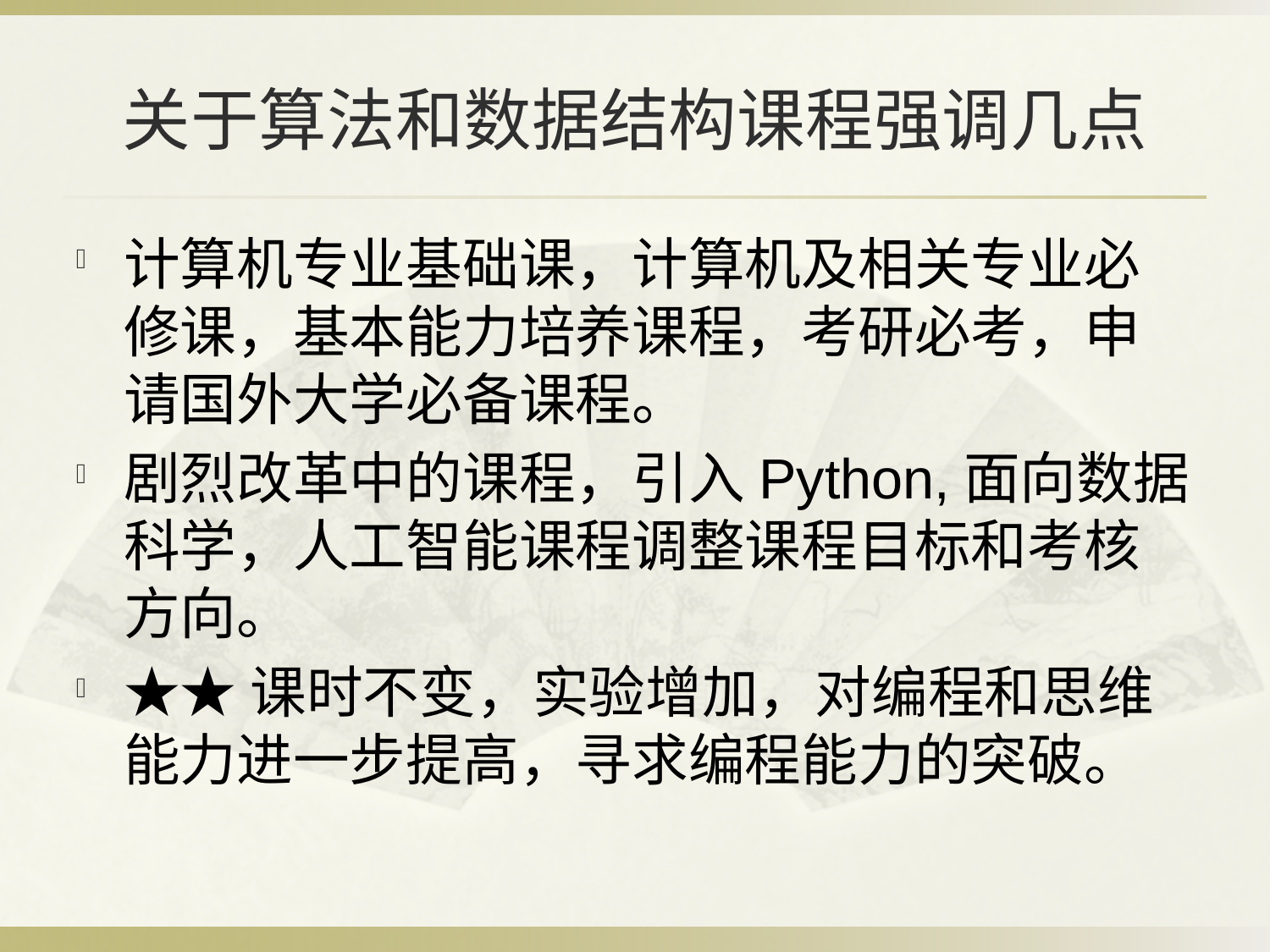

# 关于算法和数据结构课程强调几点
计算机专业基础课，计算机及相关专业必修课，基本能力培养课程，考研必考，申请国外大学必备课程。
剧烈改革中的课程，引入Python,面向数据科学，人工智能课程调整课程目标和考核方向。
★★课时不变，实验增加，对编程和思维能力进一步提高，寻求编程能力的突破。